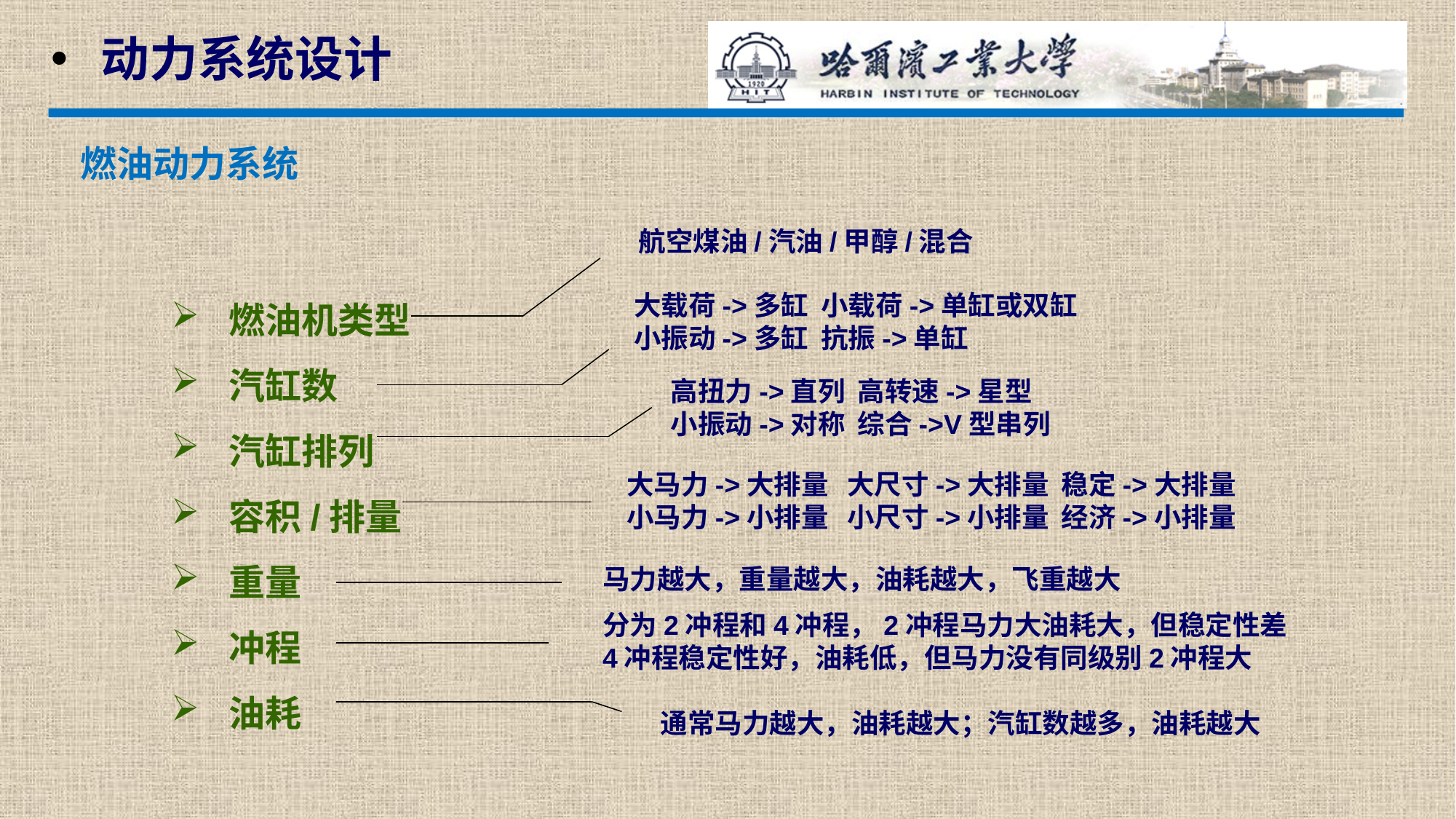

动力系统设计
燃油动力系统
航空煤油/汽油/甲醇/混合
 燃油机类型
 汽缸数
 汽缸排列
 容积/排量
 重量
 冲程
 油耗
大载荷->多缸  小载荷->单缸或双缸
小振动->多缸  抗振->单缸
高扭力->直列  高转速->星型
小振动->对称  综合->V型串列
大马力->大排量   大尺寸->大排量  稳定->大排量
小马力->小排量   小尺寸->小排量  经济->小排量
马力越大，重量越大，油耗越大，飞重越大
分为2冲程和4冲程，2冲程马力大油耗大，但稳定性差
4冲程稳定性好，油耗低，但马力没有同级别2冲程大
通常马力越大，油耗越大；汽缸数越多，油耗越大